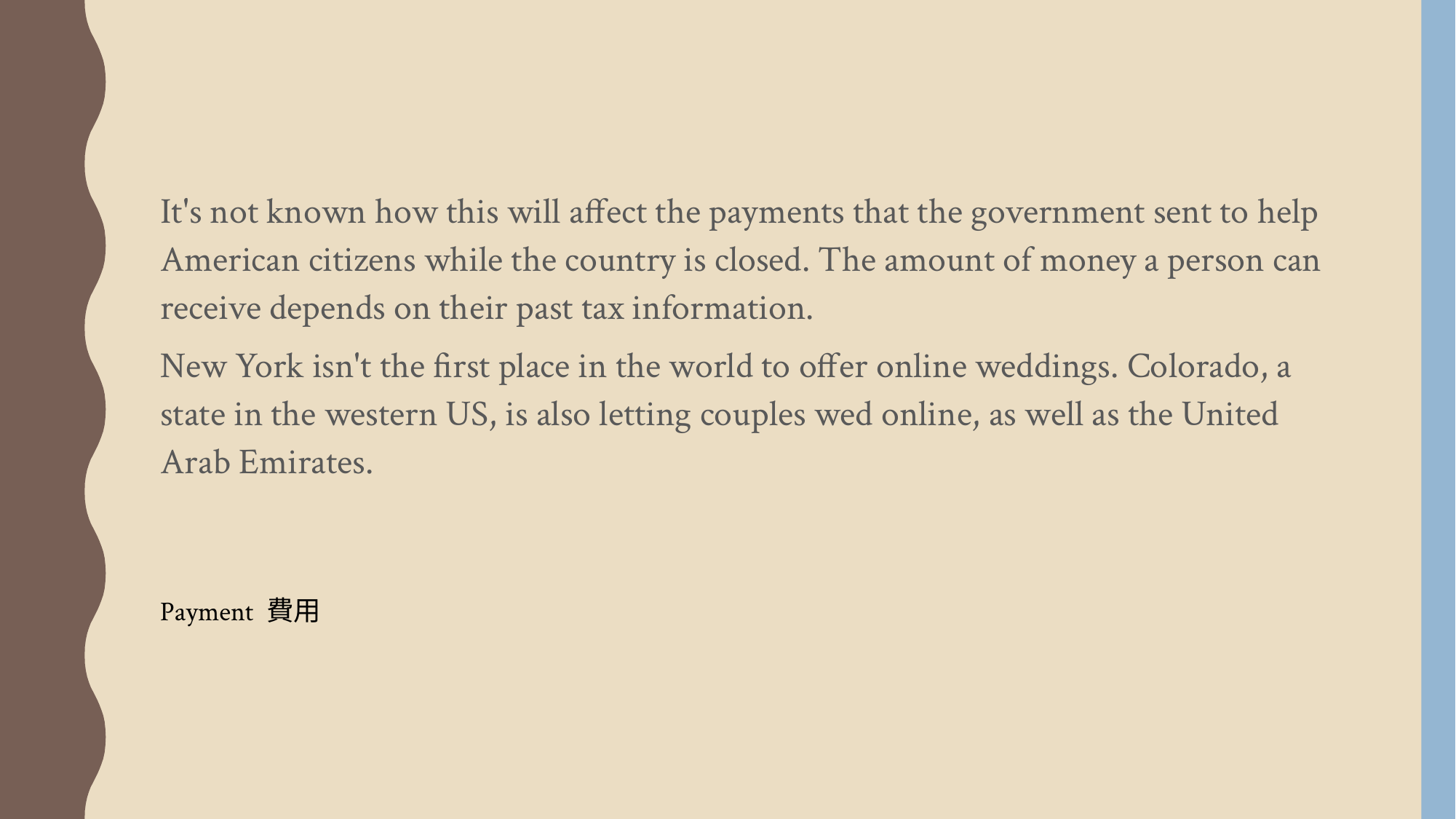

It's not known how this will affect the payments that the government sent to help American citizens while the country is closed. The amount of money a person can receive depends on their past tax information.
New York isn't the first place in the world to offer online weddings. Colorado, a state in the western US, is also letting couples wed online, as well as the United Arab Emirates.

Payment 費用